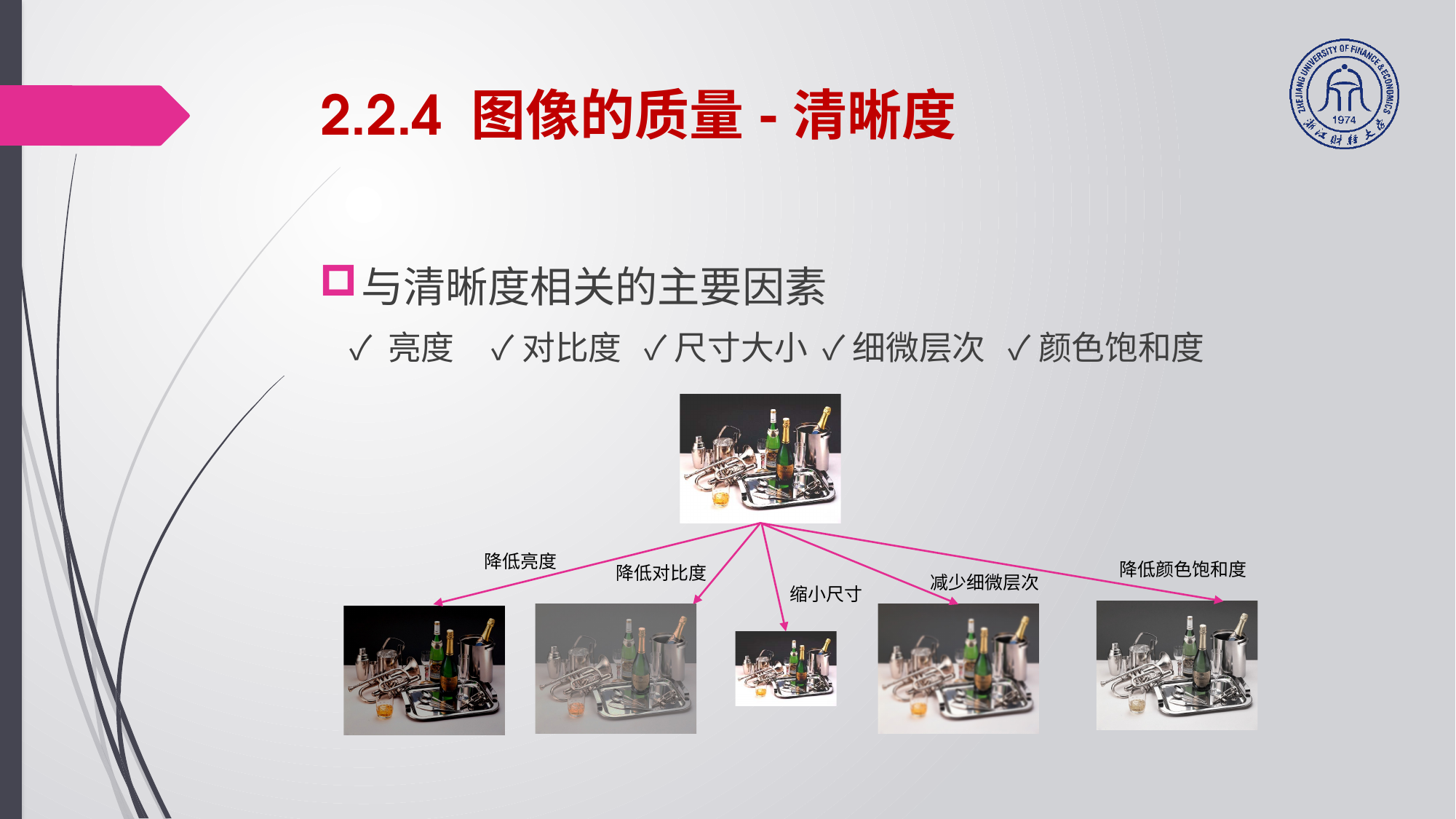

# 2.2.4 图像的质量-清晰度
与清晰度相关的主要因素
    ✓ 亮度     ✓ 对比度   ✓ 尺寸大小  ✓ 细微层次   ✓ 颜色饱和度

降低亮度
降低颜色饱和度
降低对比度
减少细微层次
缩小尺寸